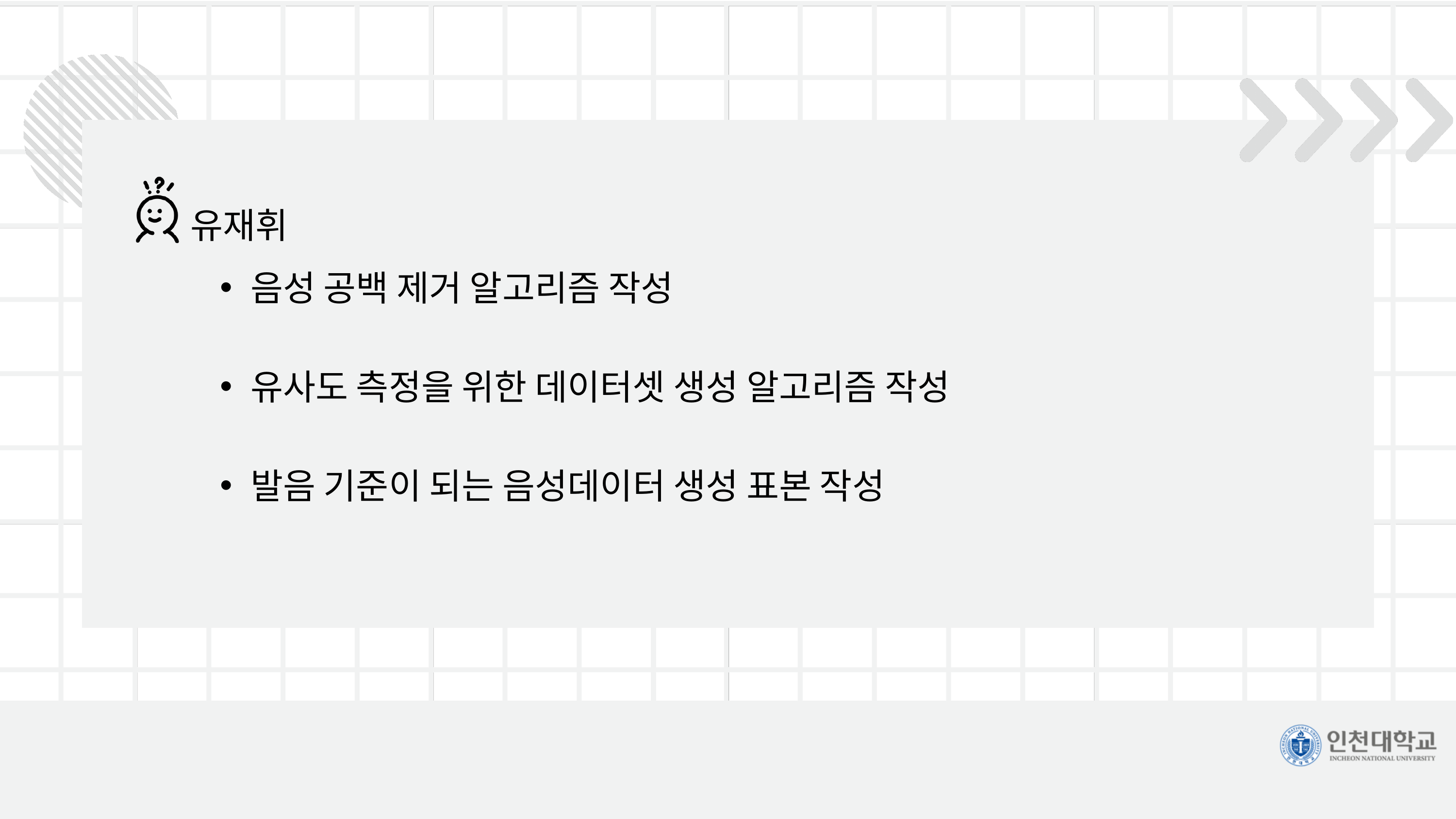

유재휘
음성 공백 제거 알고리즘 작성

유사도 측정을 위한 데이터셋 생성 알고리즘 작성

발음 기준이 되는 음성데이터 생성 표본 작성